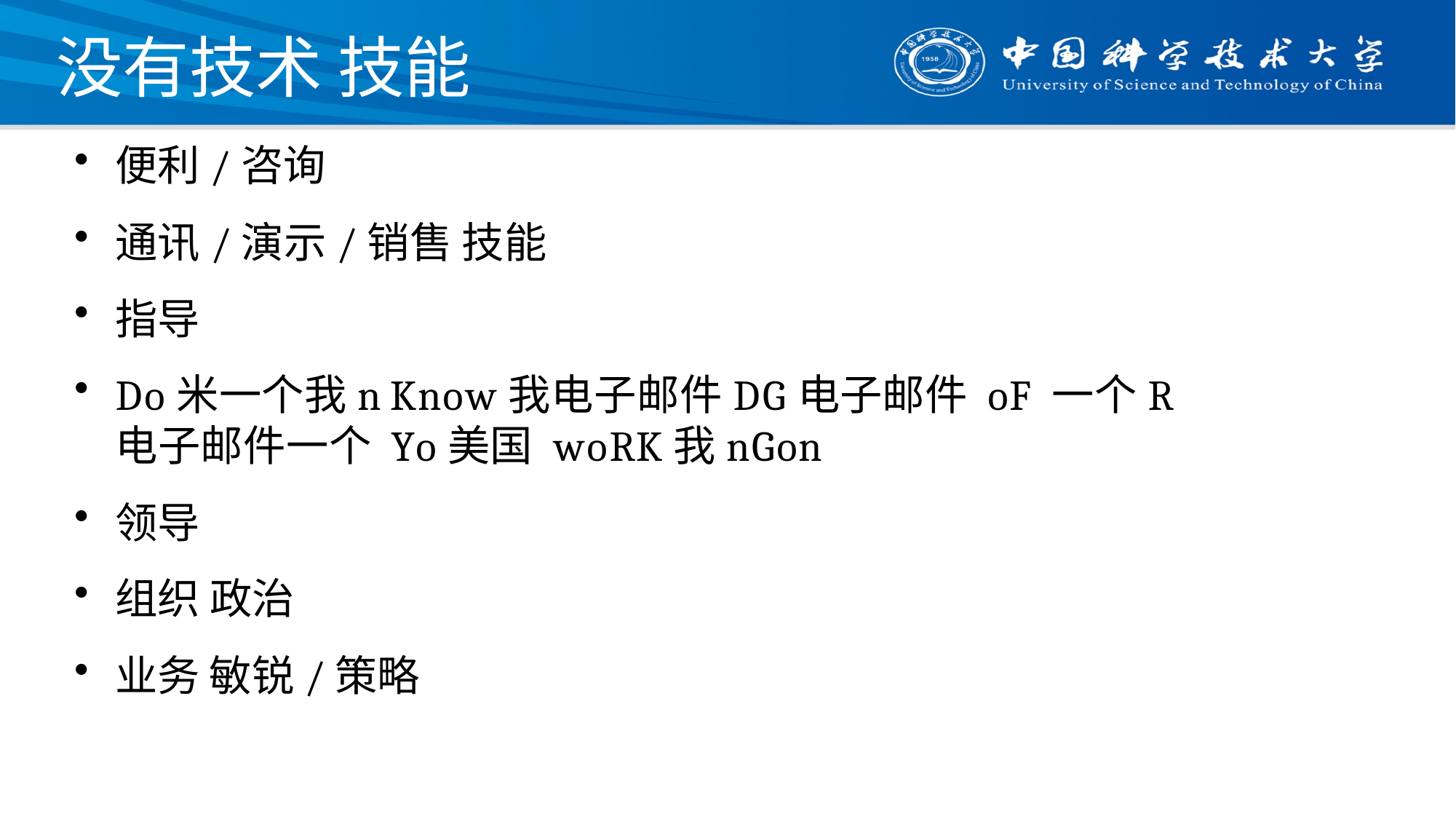

# 没有技术 技能
便利/咨询
通讯/演示/销售 技能
指导
Do米一个我n Know我电子邮件DG电子邮件 oF 一个R电子邮件一个 Yo美国 woRK我nGon
领导
组织 政治
业务 敏锐/策略